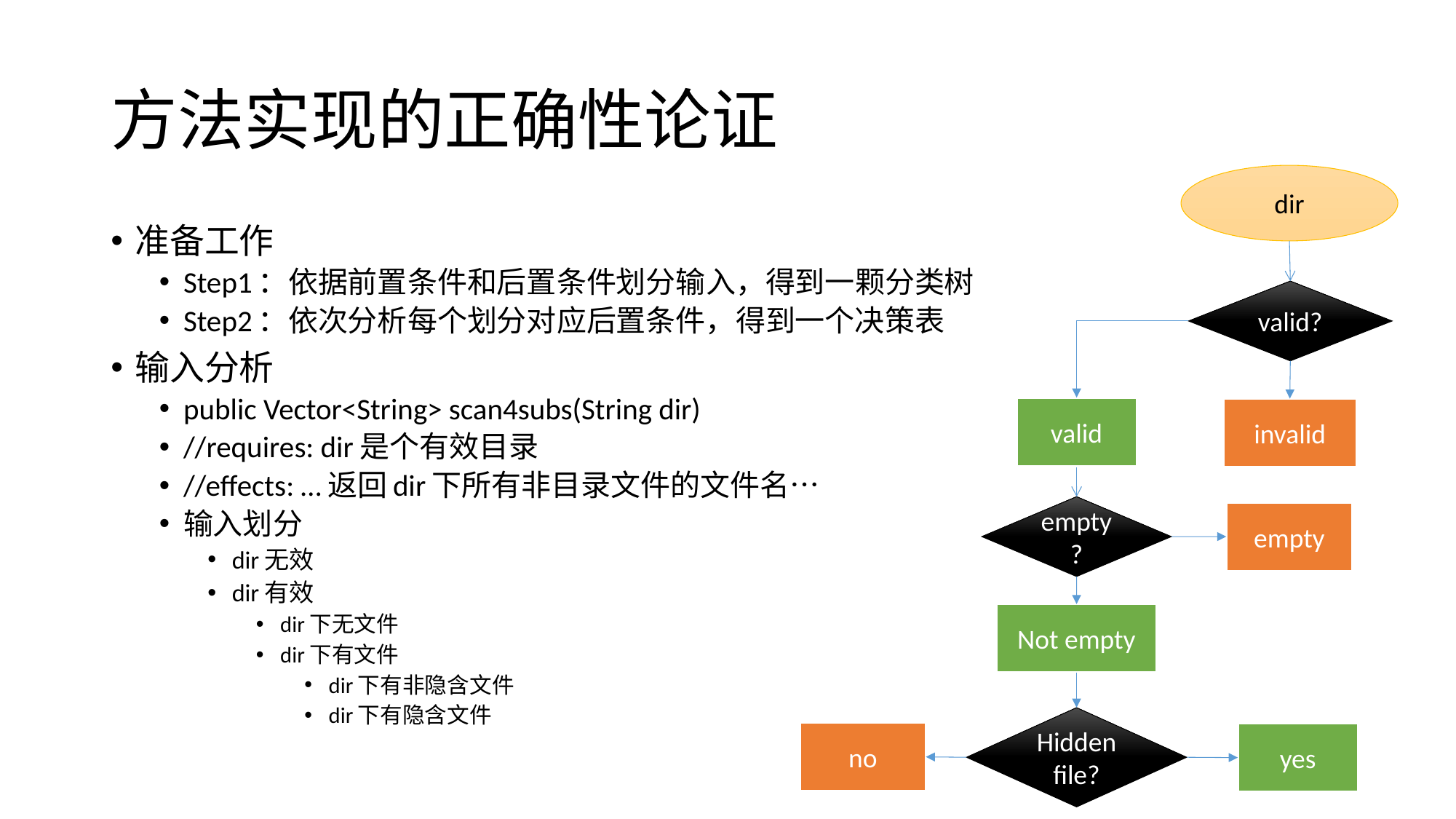

# 方法实现的正确性论证
dir
准备工作
Step1：依据前置条件和后置条件划分输入，得到一颗分类树
Step2：依次分析每个划分对应后置条件，得到一个决策表
输入分析
public Vector<String> scan4subs(String dir)
//requires: dir是个有效目录
//effects: …返回dir下所有非目录文件的文件名…
输入划分
dir无效
dir有效
dir下无文件
dir下有文件
dir下有非隐含文件
dir下有隐含文件
valid?
valid
invalid
empty?
empty
Not empty
Hidden file?
no
yes